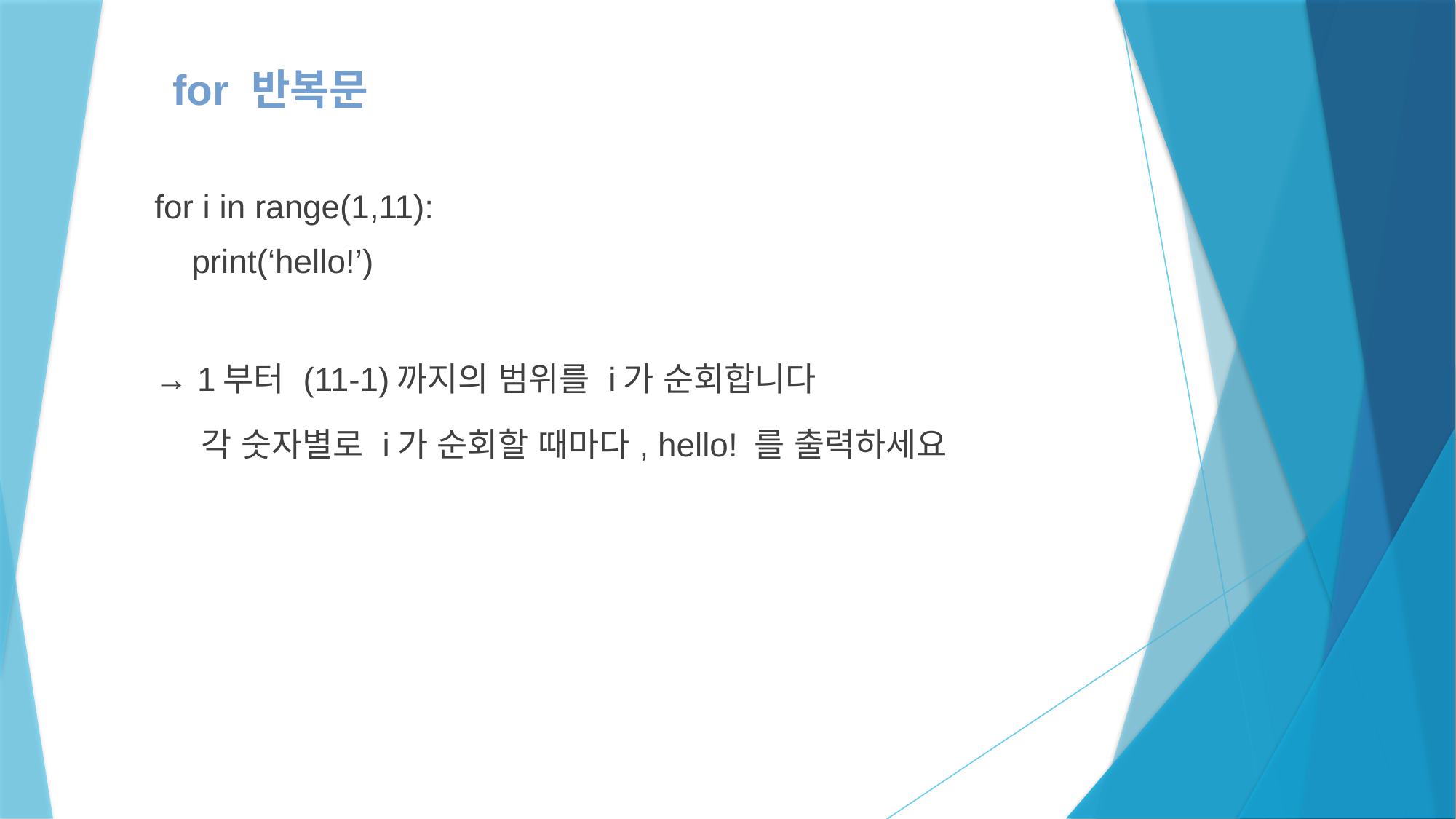

for 반복문
for i in range(1,11):
    print(‘hello!’)

→ 1부터 (11-1)까지의 범위를 i가 순회합니다
    각 숫자별로 i가 순회할 때마다, hello! 를 출력하세요